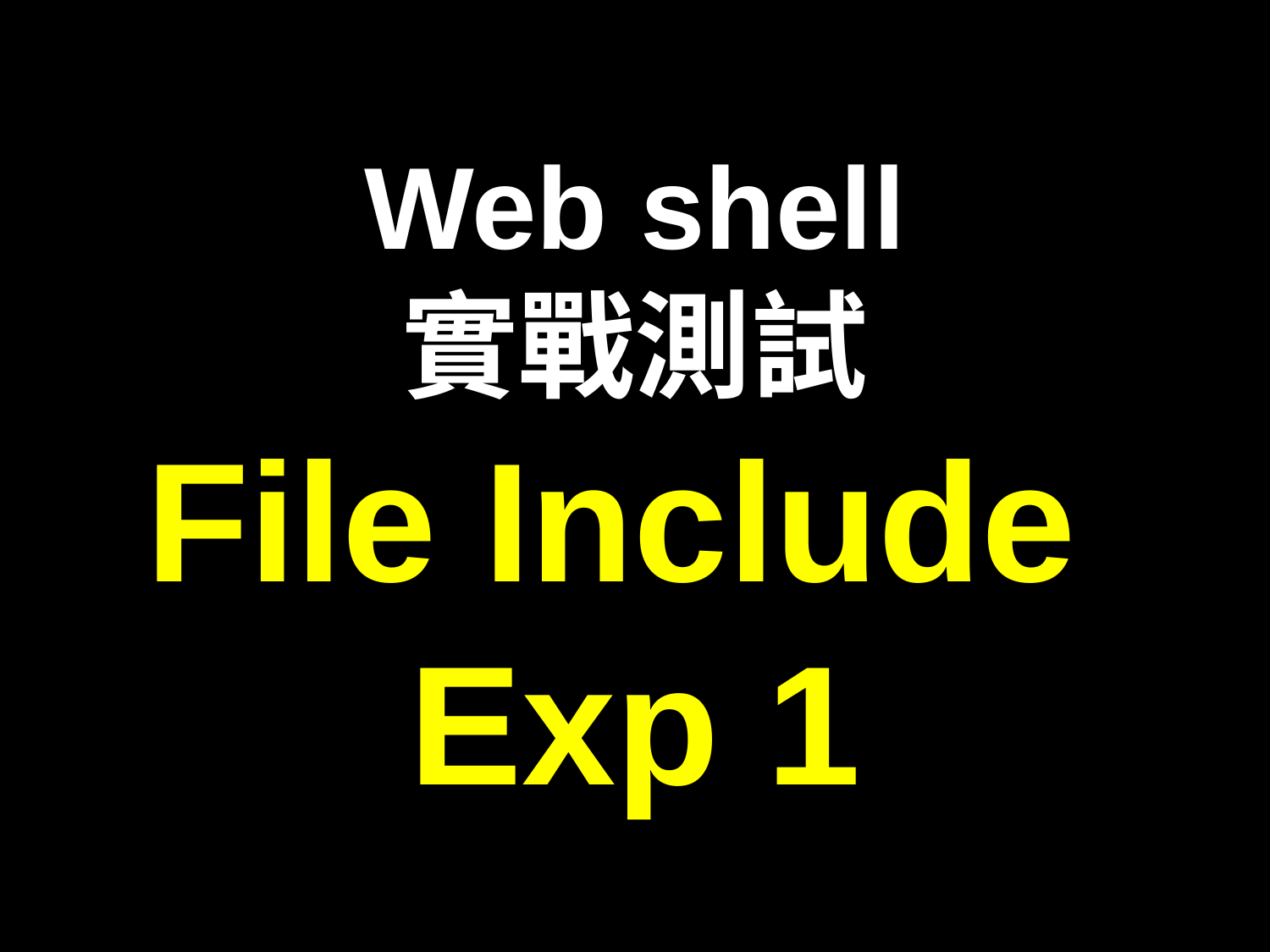

Web shell
實戰測試
﻿﻿File Include  Exp 1